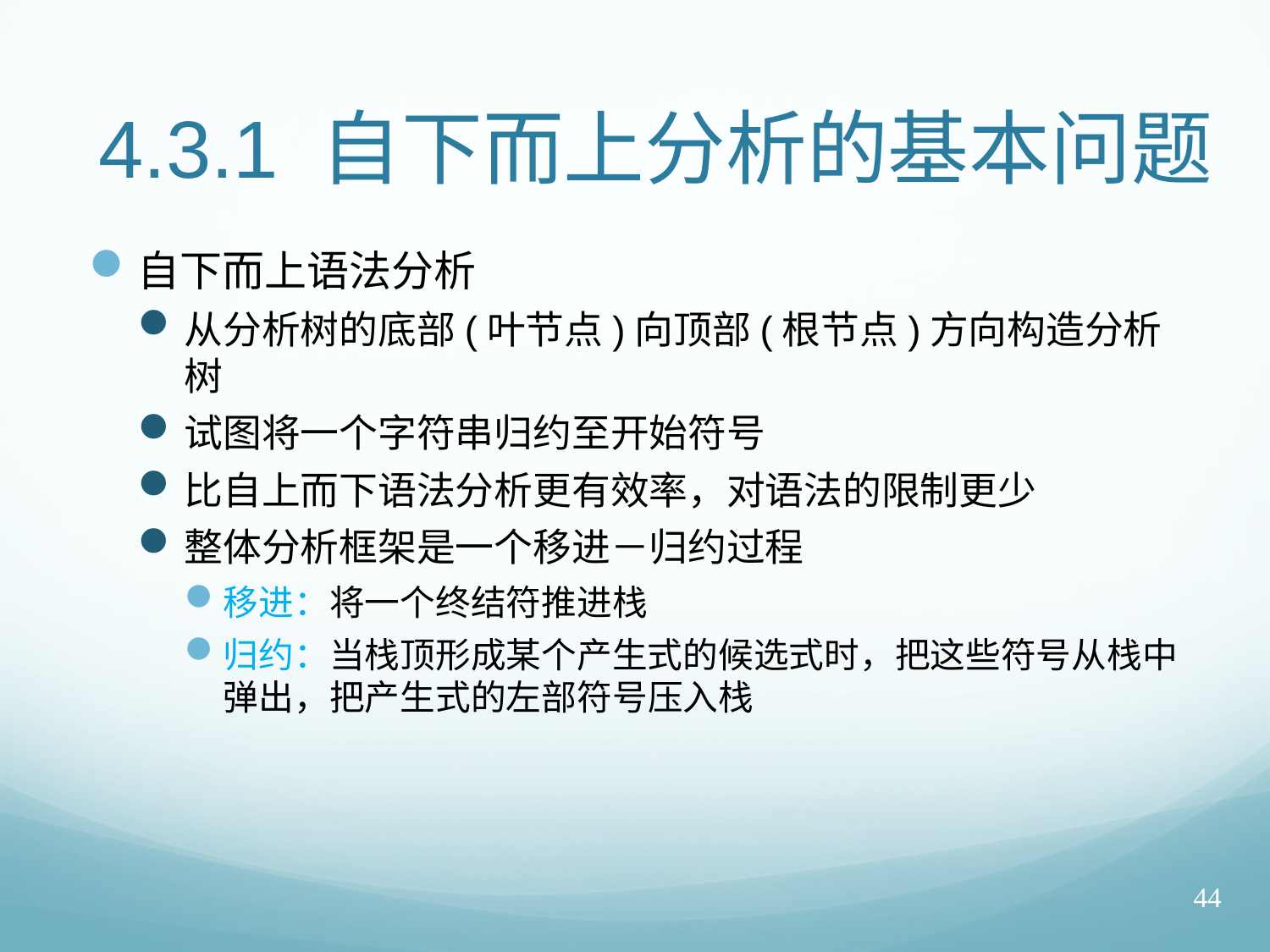

# 4.3.1 自下而上分析的基本问题
自下而上语法分析
从分析树的底部(叶节点)向顶部(根节点)方向构造分析树
试图将一个字符串归约至开始符号
比自上而下语法分析更有效率，对语法的限制更少
整体分析框架是一个移进－归约过程
移进：将一个终结符推进栈
归约：当栈顶形成某个产生式的候选式时，把这些符号从栈中弹出，把产生式的左部符号压入栈
44